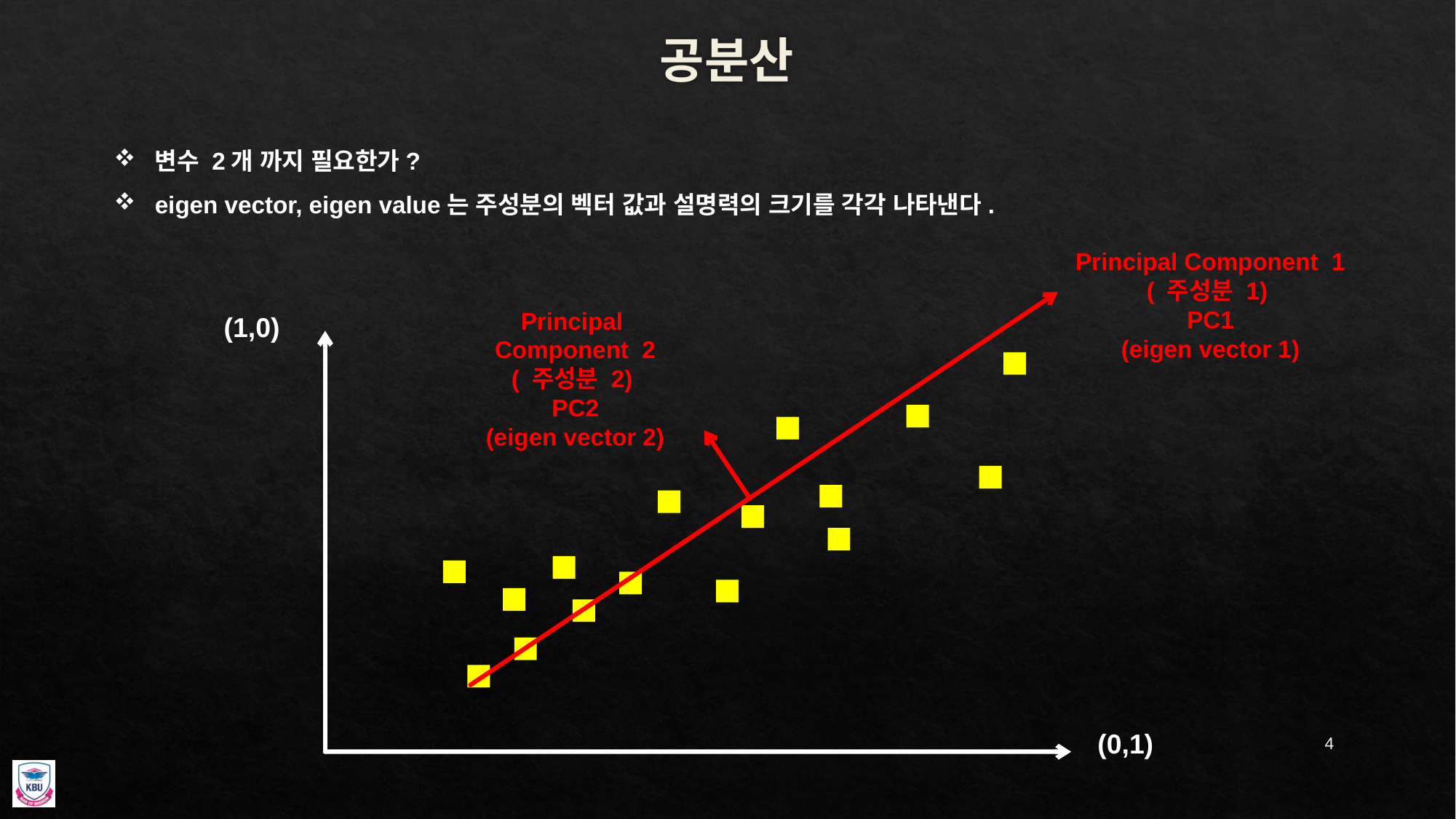

# 공분산
변수 2개 까지 필요한가?
eigen vector, eigen value는 주성분의 벡터 값과 설명력의 크기를 각각 나타낸다.
Principal Component  1
( 주성분 1)
PC1
(eigen vector 1)
Principal
Component  2
( 주성분 2)
PC2
(eigen vector 2)
(1,0)

(0,1)
4